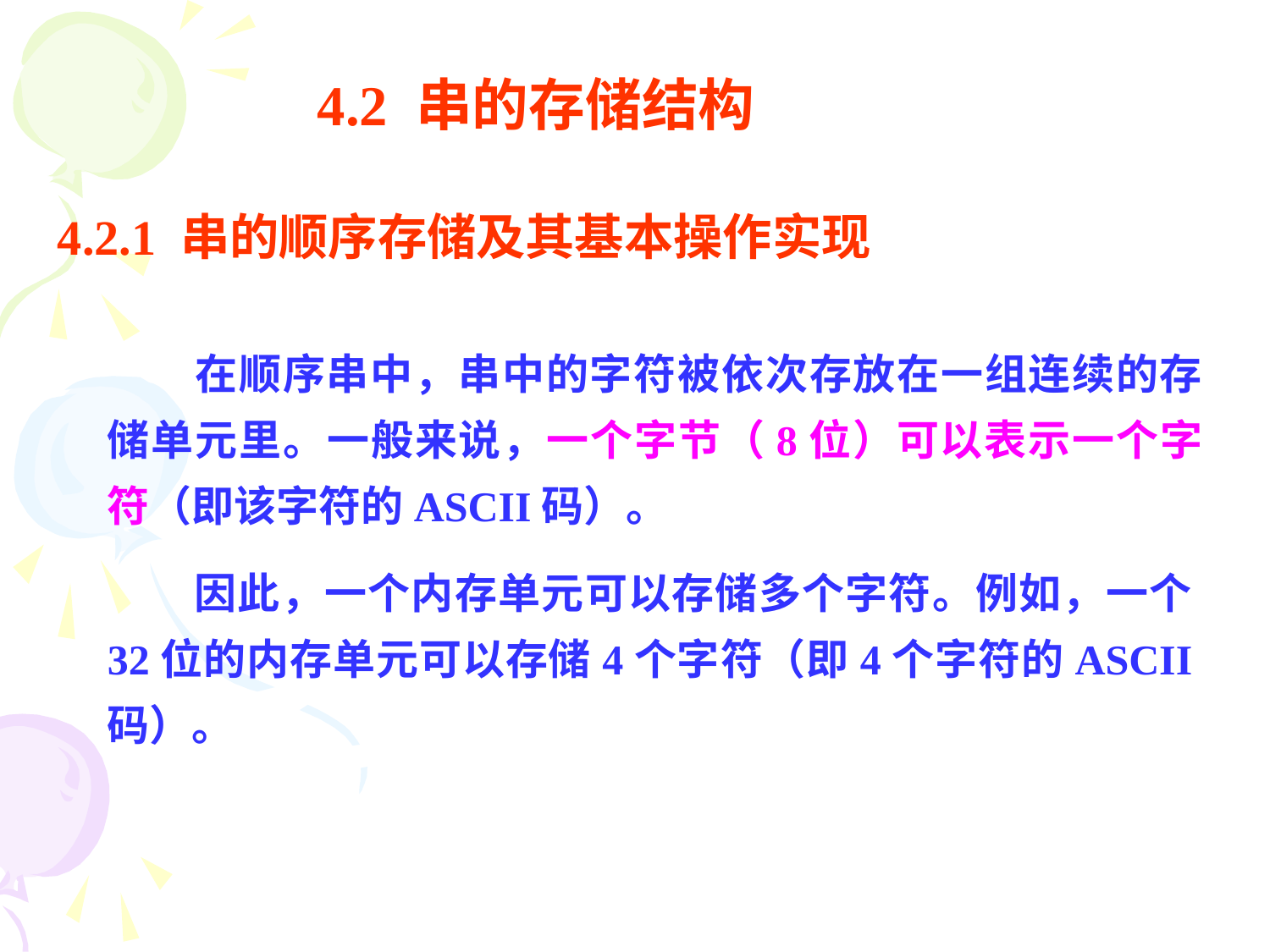

4.2 串的存储结构
4.2.1 串的顺序存储及其基本操作实现
　　在顺序串中，串中的字符被依次存放在一组连续的存储单元里。一般来说，一个字节（8位）可以表示一个字符（即该字符的ASCII码）。
　　因此，一个内存单元可以存储多个字符。例如，一个32位的内存单元可以存储4个字符（即4个字符的ASCII码）。